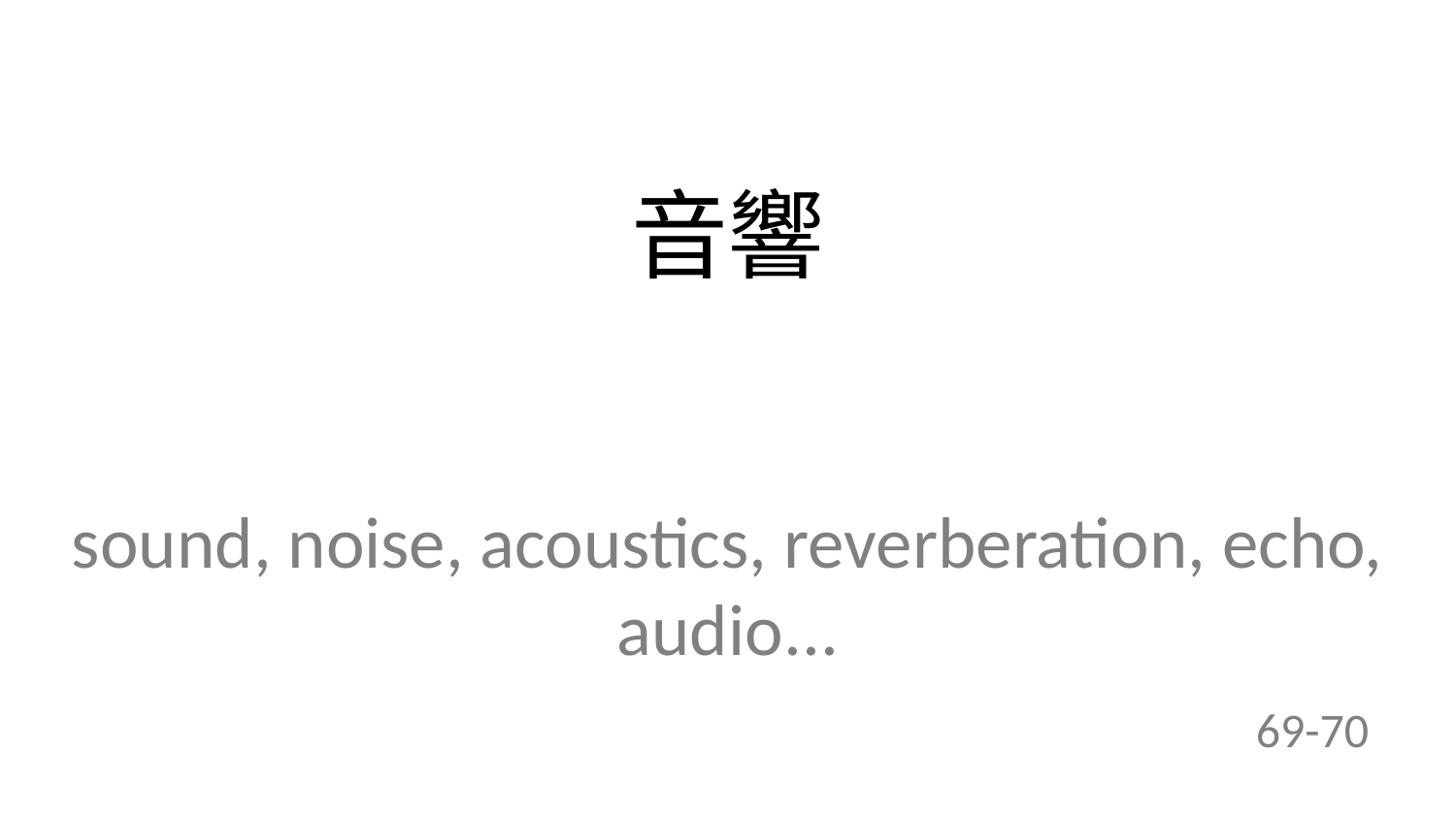

音響

sound, noise, acoustics, reverberation, echo, audio...
69-70